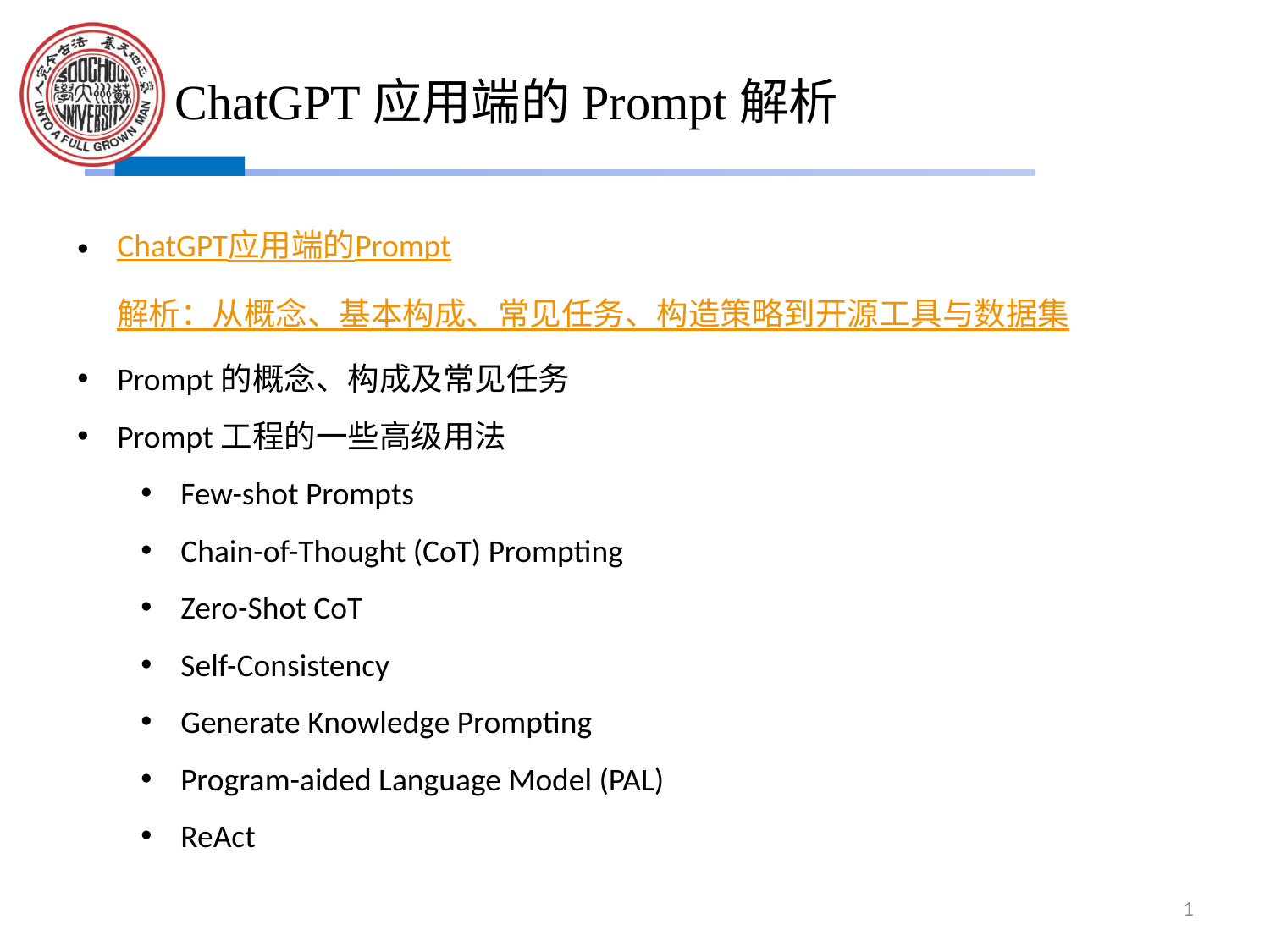

# ChatGPT应用端的Prompt解析
ChatGPT应用端的Prompt解析：从概念、基本构成、常见任务、构造策略到开源工具与数据集
Prompt的概念、构成及常见任务
Prompt工程的一些高级用法
Few-shot Prompts
Chain-of-Thought (CoT) Prompting
Zero-Shot CoT
Self-Consistency
Generate Knowledge Prompting
Program-aided Language Model (PAL)
ReAct
1